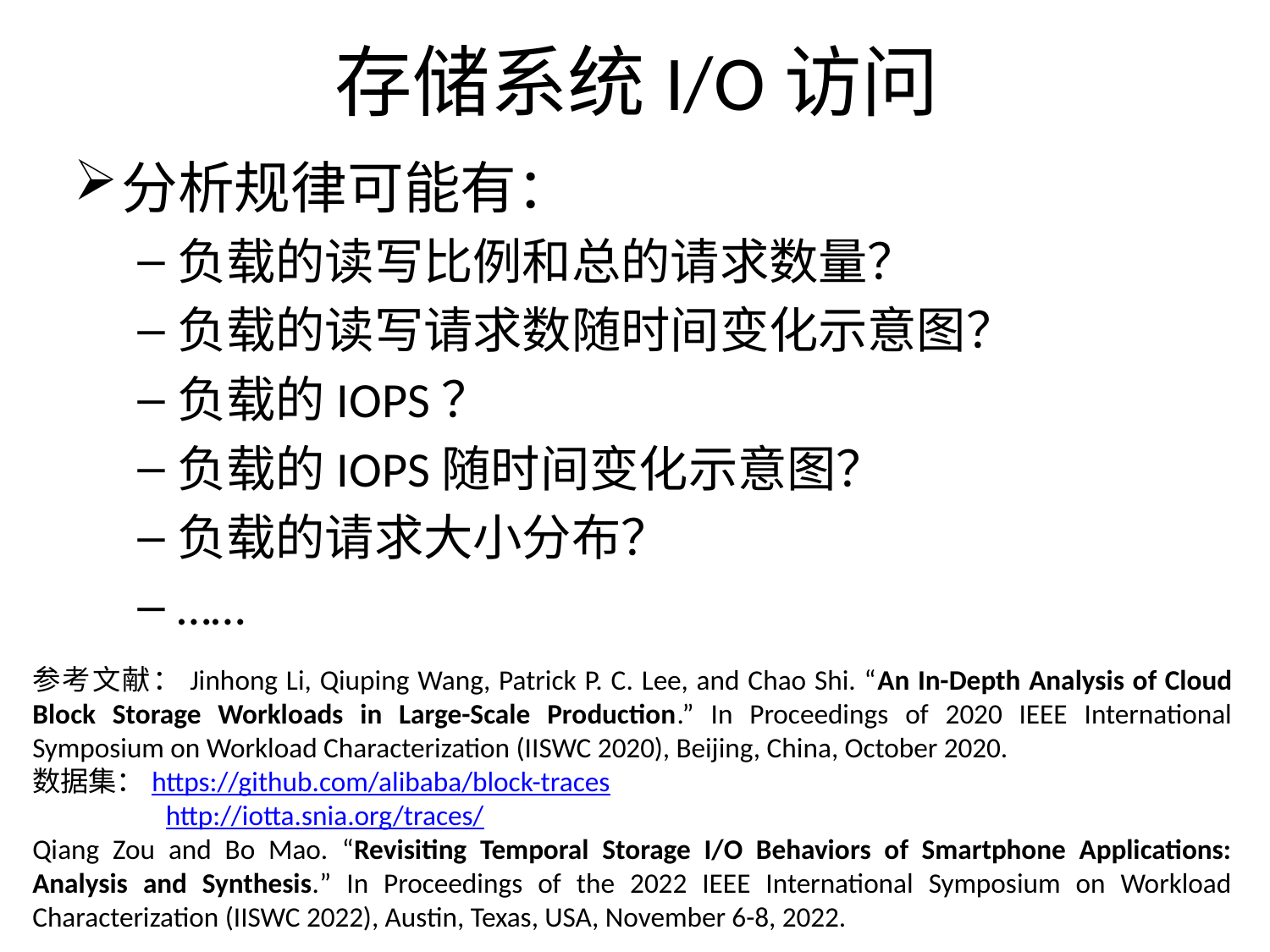

# 存储系统I/O访问
分析规律可能有：
负载的读写比例和总的请求数量？
负载的读写请求数随时间变化示意图？
负载的IOPS？
负载的IOPS随时间变化示意图？
负载的请求大小分布？
……
参考文献：Jinhong Li, Qiuping Wang, Patrick P. C. Lee, and Chao Shi. “An In-Depth Analysis of Cloud Block Storage Workloads in Large-Scale Production.” In Proceedings of 2020 IEEE International Symposium on Workload Characterization (IISWC 2020), Beijing, China, October 2020.
数据集：https://github.com/alibaba/block-traces
	 http://iotta.snia.org/traces/
Qiang Zou and Bo Mao. “Revisiting Temporal Storage I/O Behaviors of Smartphone Applications: Analysis and Synthesis.” In Proceedings of the 2022 IEEE International Symposium on Workload Characterization (IISWC 2022), Austin, Texas, USA, November 6-8, 2022.